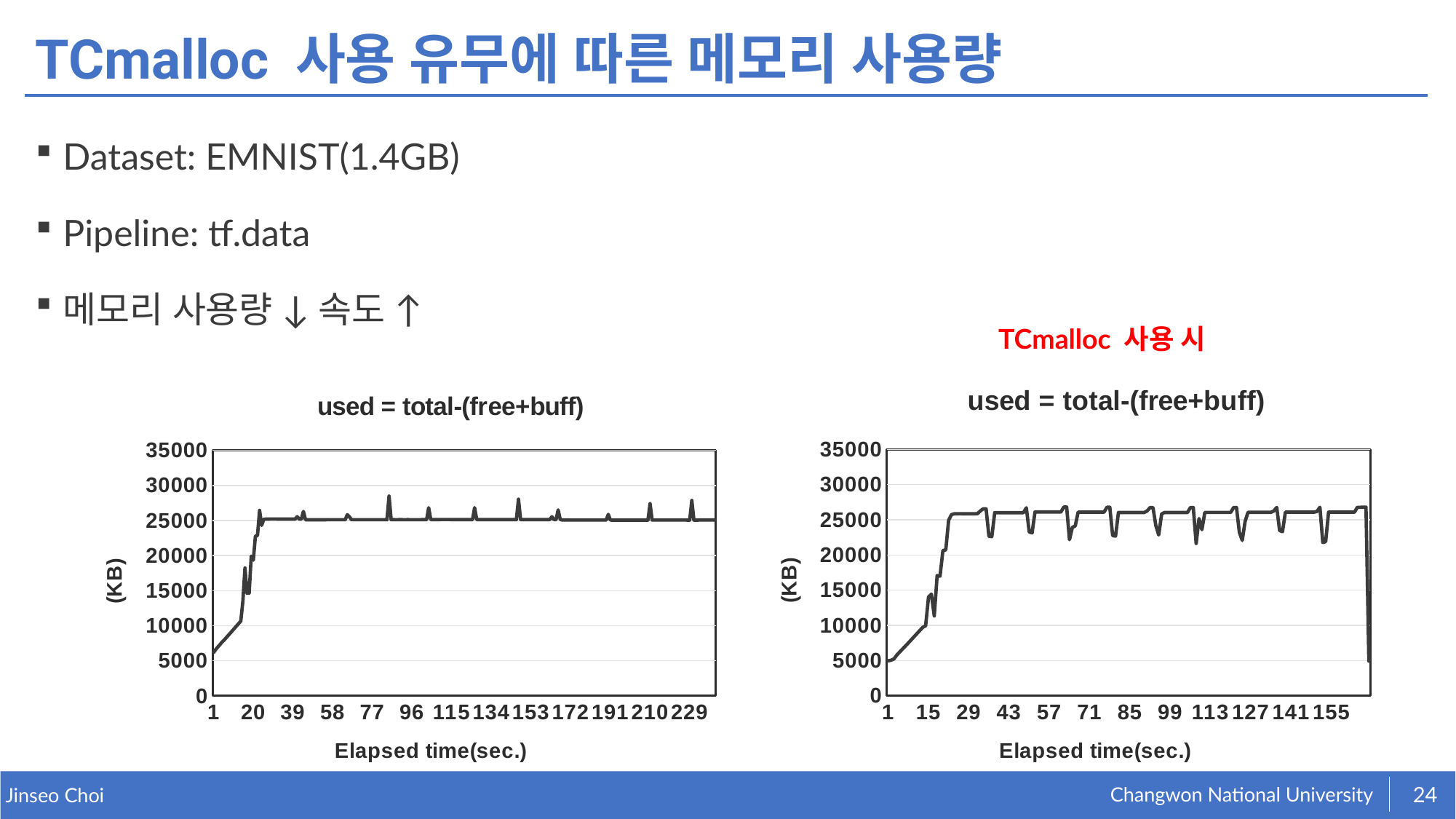

# TCmalloc 사용 유무에 따른 메모리 사용량
Dataset: EMNIST(1.4GB)
Pipeline: tf.data
메모리 사용량 ↓ 속도 ↑
TCmalloc 사용 시

### Chart: used = total-(free+buff)

| Category |  |
|---|---|

### Chart: used = total-(free+buff)

| Category |  |
|---|---|
24